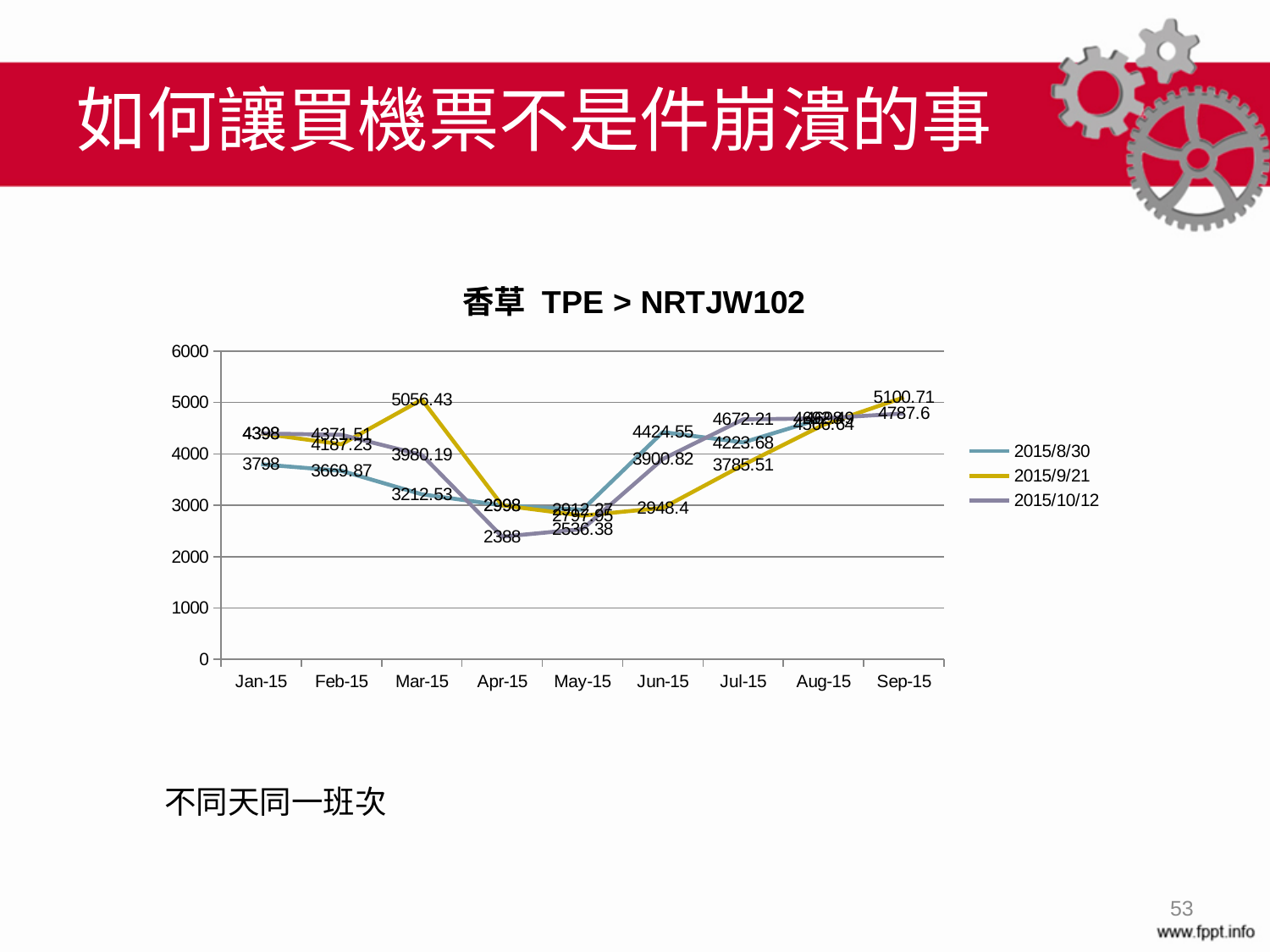

# 如何讓買機票不是件崩潰的事

### Chart: 香草 TPE > NRTJW102

| Category | 2015/8/30 | 2015/9/21 | 2015/10/12 |
|---|---|---|---|
| 42005 | 3798.0 | 4398.0 | 4398.0 |
| 42036 | 3669.87 | 4187.23 | 4371.51 |
| 42064 | 3212.53 | 5056.43 | 3980.19 |
| 42095 | 2998.0 | 2998.0 | 2388.0 |
| 42125 | 2912.27 | 2797.95 | 2536.38 |
| 42156 | 4424.55 | 2948.4 | 3900.82 |
| 42186 | 4223.68 | 3785.51 | 4672.21 |
| 42217 | 4698.0 | 4566.64 | 4692.49 |
| 42248 | None | 5100.71 | 4787.6 |
不同天同一班次
53